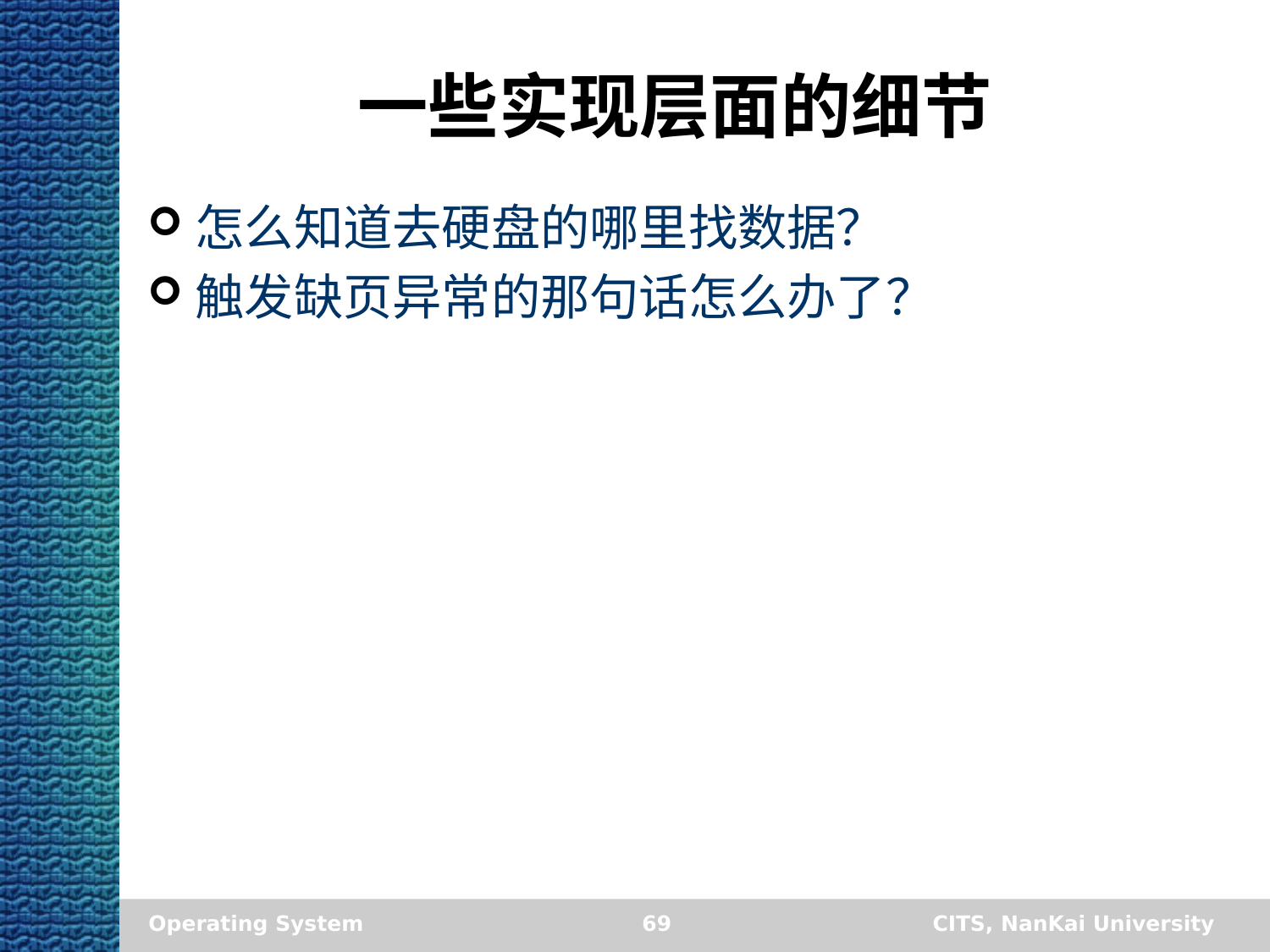

# 一些实现层面的细节
怎么知道去硬盘的哪里找数据？
触发缺页异常的那句话怎么办了？
Operating System
69
CITS, NanKai University